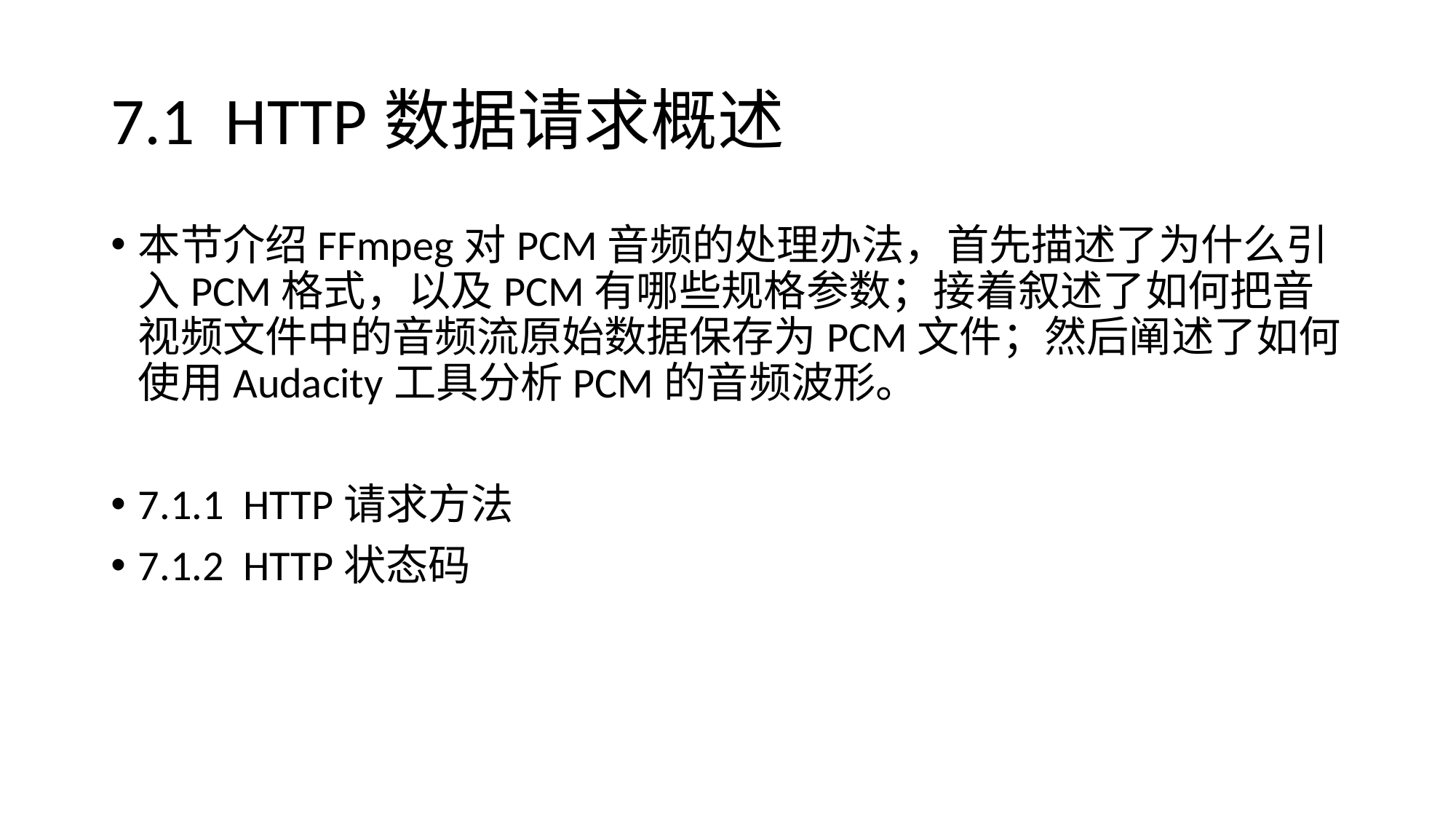

# 7.1  HTTP数据请求概述
本节介绍FFmpeg对PCM音频的处理办法，首先描述了为什么引入PCM格式，以及PCM有哪些规格参数；接着叙述了如何把音视频文件中的音频流原始数据保存为PCM文件；然后阐述了如何使用Audacity工具分析PCM的音频波形。

7.1.1  HTTP请求方法
7.1.2  HTTP状态码